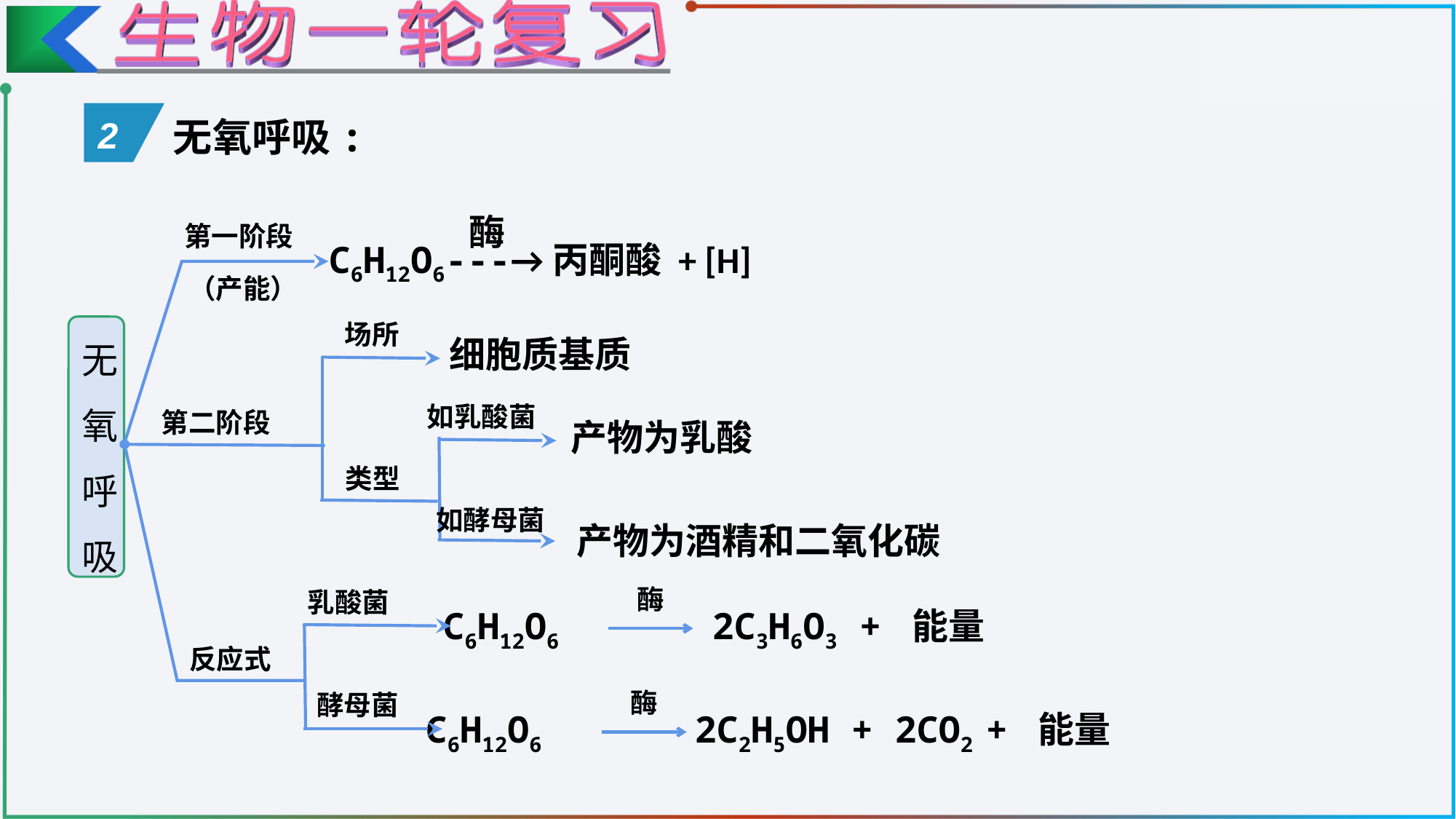

2
无氧呼吸:
酶
C6H12O6---→丙酮酸 + [H]
第一阶段

（产能）
场所
如乳酸菌
第二阶段
类型
如酵母菌
无氧呼吸
细胞质基质
产物为乳酸

乳酸菌
酵母菌
反应式
产物为酒精和二氧化碳
酶
C6H12O6       2C3H6O3 + 能量
酶
C6H12O6       2C2H5OH + 2CO2 + 能量